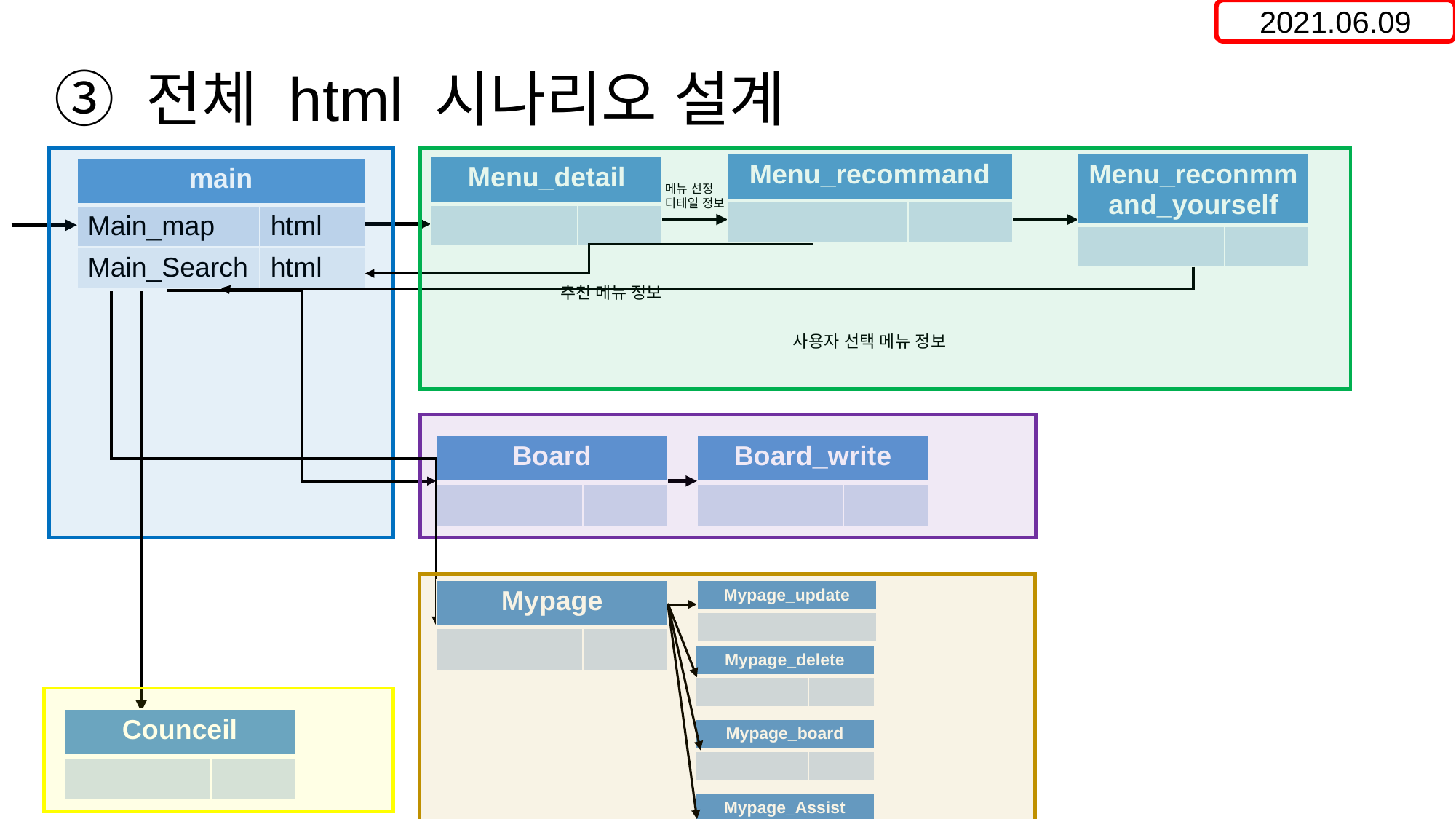

2021.06.09
③ 전체 html 시나리오 설계

| Menu\_recommand |  |
| --- | --- |
|  |  |
| Menu\_reconmmand\_yourself |  |
| --- | --- |
|  |  |
| Menu\_detail |  |
| --- | --- |
|  |  |
| main |  |
| --- | --- |
| Main\_map | html |
| Main\_Search | html |
메뉴 선정
디테일 정보
추천 메뉴 정보
사용자 선택 메뉴 정보

| Board\_write |  |
| --- | --- |
|  |  |
| Board |  |
| --- | --- |
|  |  |

| Mypage |  |
| --- | --- |
|  |  |
| Mypage\_update |  |
| --- | --- |
|  |  |
| Mypage\_delete |  |
| --- | --- |
|  |  |

| Counceil |  |
| --- | --- |
|  |  |
| Mypage\_board |  |
| --- | --- |
|  |  |
| Mypage\_Assist |  |
| --- | --- |
|  |  |